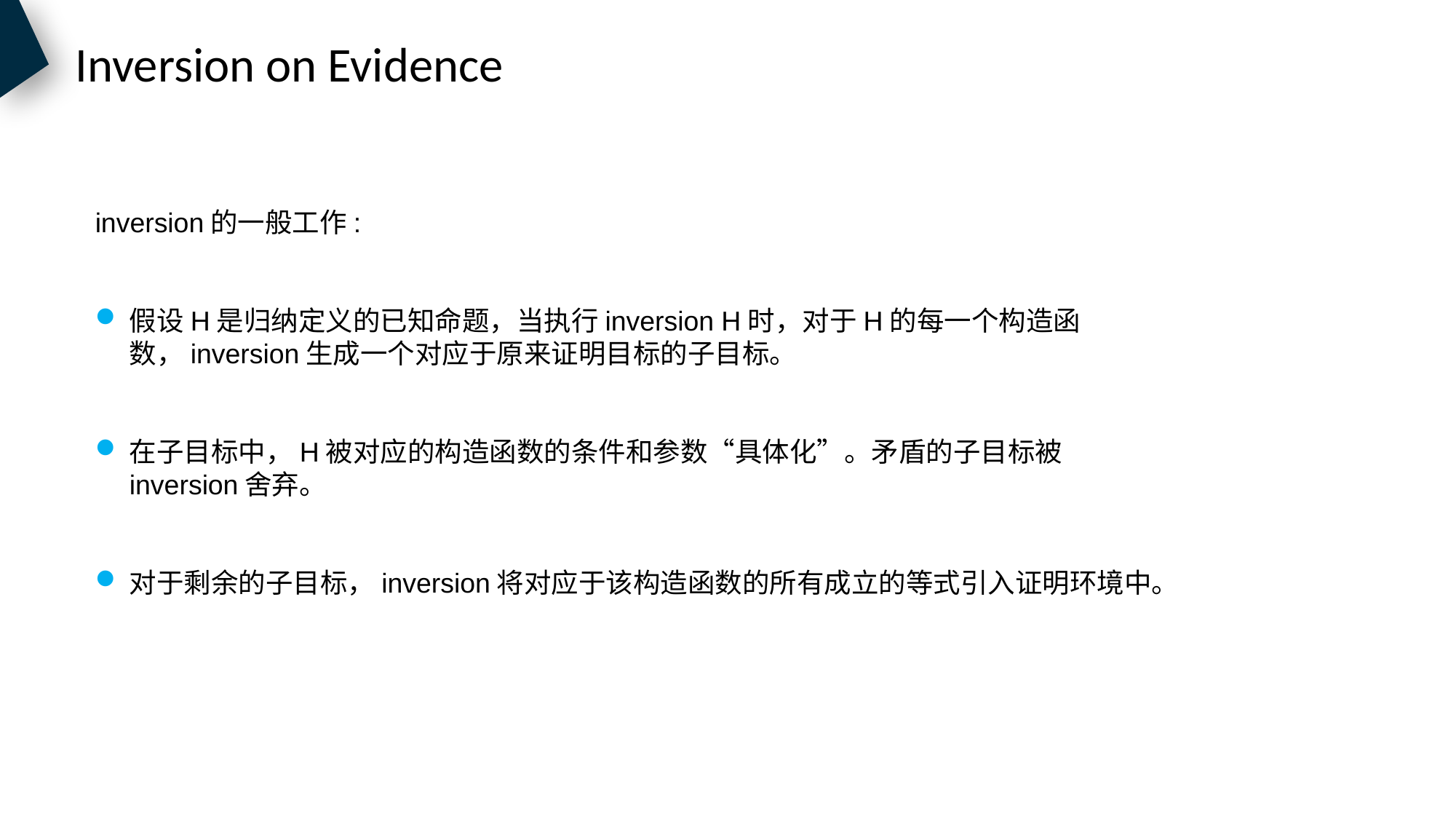

Inversion on Evidence

inversion的一般工作:

假设H是归纳定义的已知命题，当执行inversion H时，对于H的每一个构造函数，inversion生成一个对应于原来证明目标的子目标。

在子目标中，H被对应的构造函数的条件和参数“具体化”。矛盾的子目标被inversion舍弃。

对于剩余的子目标，inversion将对应于该构造函数的所有成立的等式引入证明环境中。